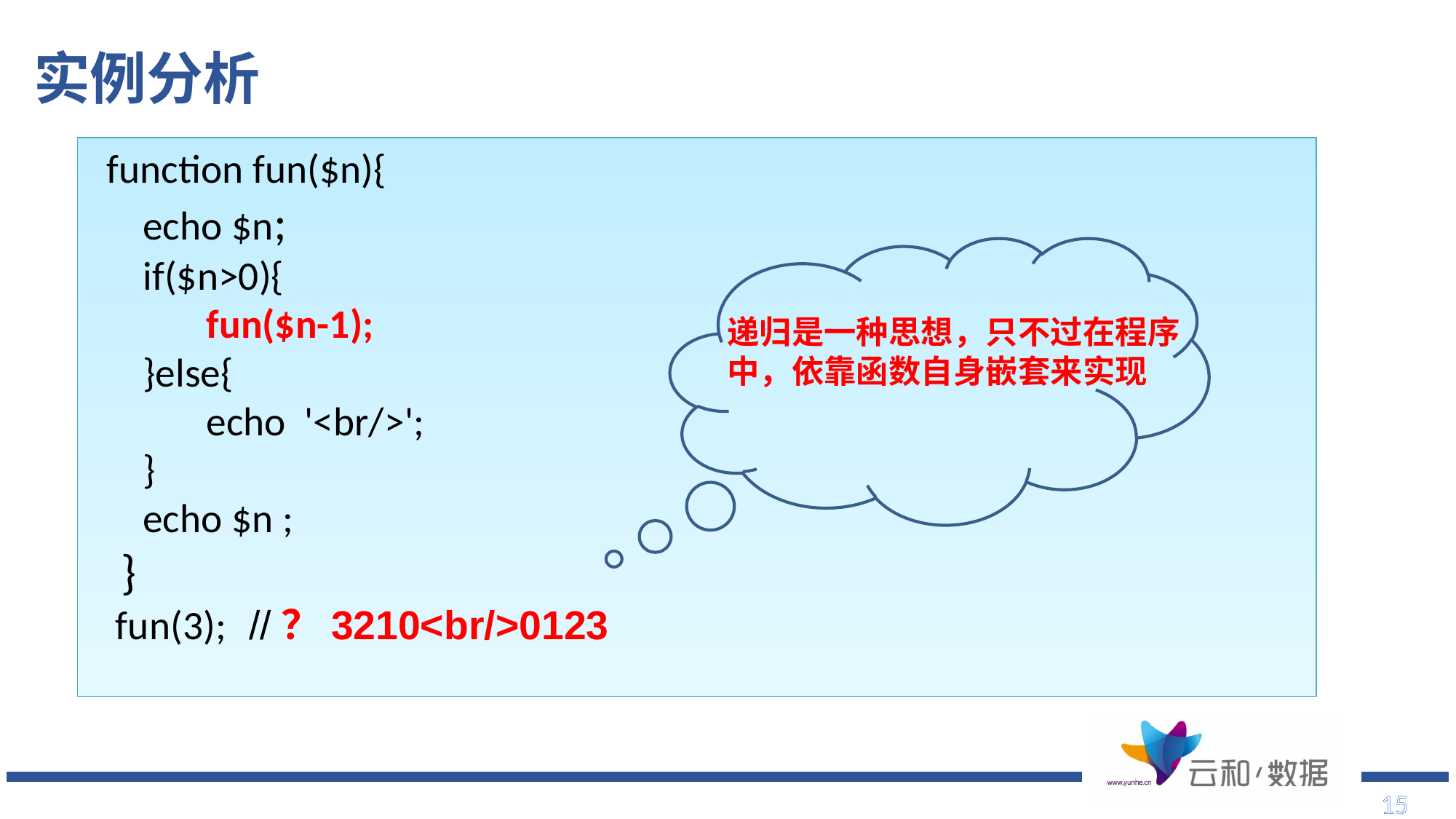

实例分析
  function fun($n){
      echo $n;
      if($n>0){
   	 fun($n-1);
      }else{
   	 echo  '<br/>';
      }
      echo $n ;
   }
   fun(3);  //？3210<br/>0123

递归是一种思想，只不过在程序中，依靠函数自身嵌套来实现